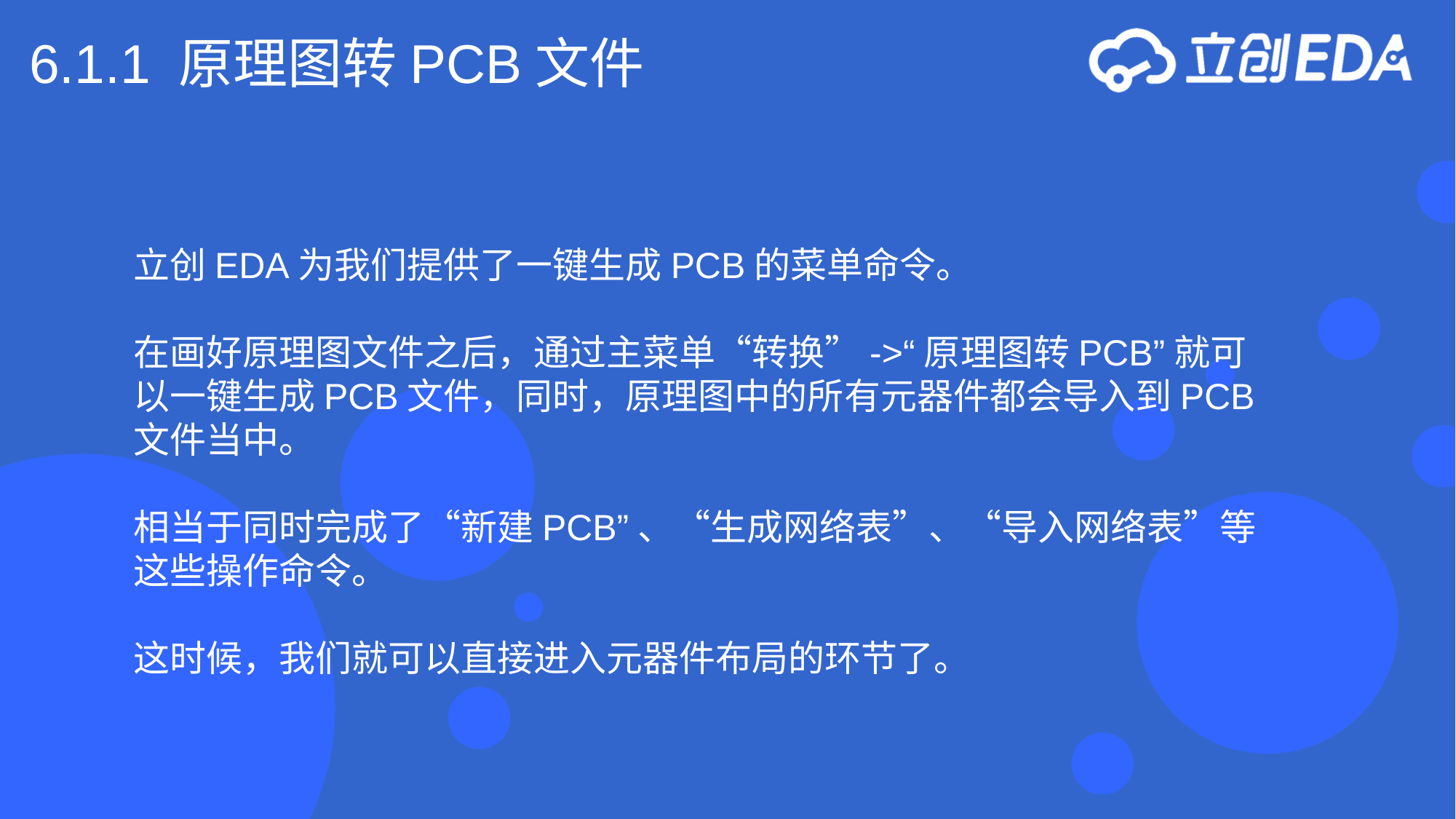

6.1.1 原理图转PCB文件
立创EDA为我们提供了一键生成PCB的菜单命令。

在画好原理图文件之后，通过主菜单“转换”->“原理图转PCB”就可以一键生成PCB文件，同时，原理图中的所有元器件都会导入到PCB文件当中。

相当于同时完成了“新建PCB”、“生成网络表”、“导入网络表”等这些操作命令。

这时候，我们就可以直接进入元器件布局的环节了。